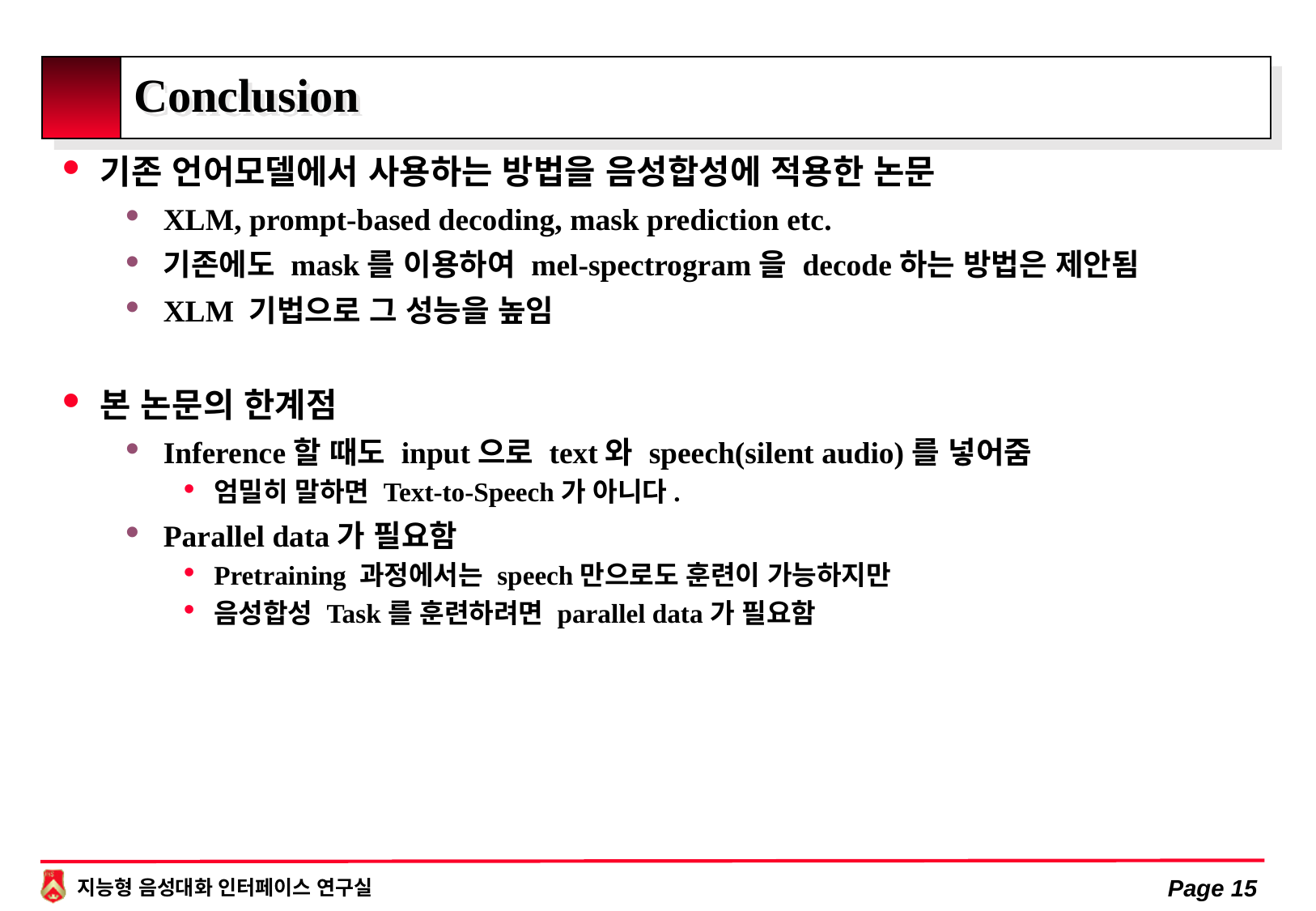

# Conclusion
기존 언어모델에서 사용하는 방법을 음성합성에 적용한 논문
XLM, prompt-based decoding, mask prediction etc.
기존에도 mask를 이용하여 mel-spectrogram을 decode하는 방법은 제안됨
XLM 기법으로 그 성능을 높임

본 논문의 한계점
Inference할 때도 input으로 text와 speech(silent audio)를 넣어줌
엄밀히 말하면 Text-to-Speech가 아니다.
Parallel data가 필요함
Pretraining 과정에서는 speech만으로도 훈련이 가능하지만
음성합성 Task를 훈련하려면 parallel data가 필요함
Page 15